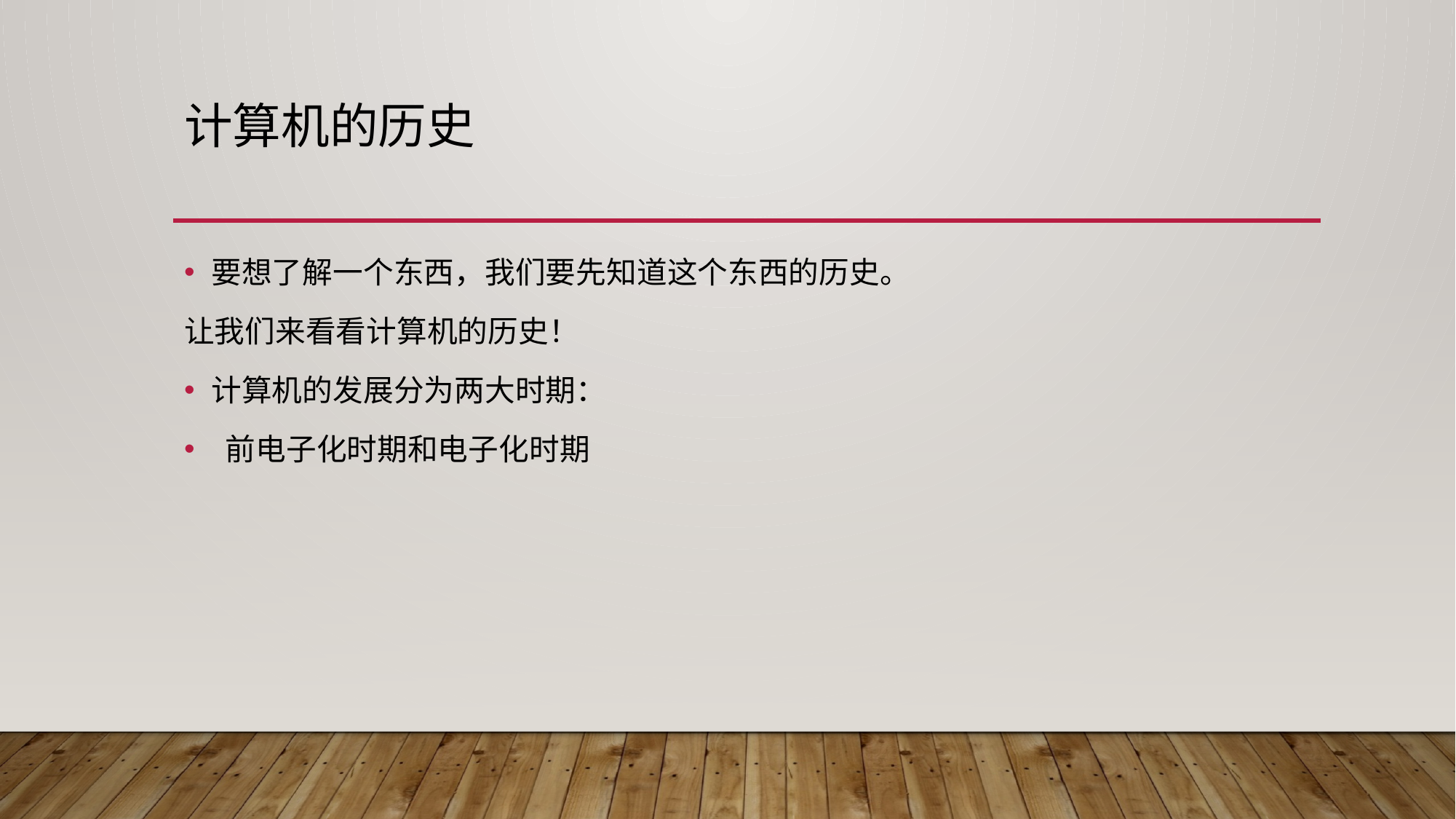

# 计算机的历史
要想了解一个东西，我们要先知道这个东西的历史。
让我们来看看计算机的历史！
计算机的发展分为两大时期：
 前电子化时期和电子化时期